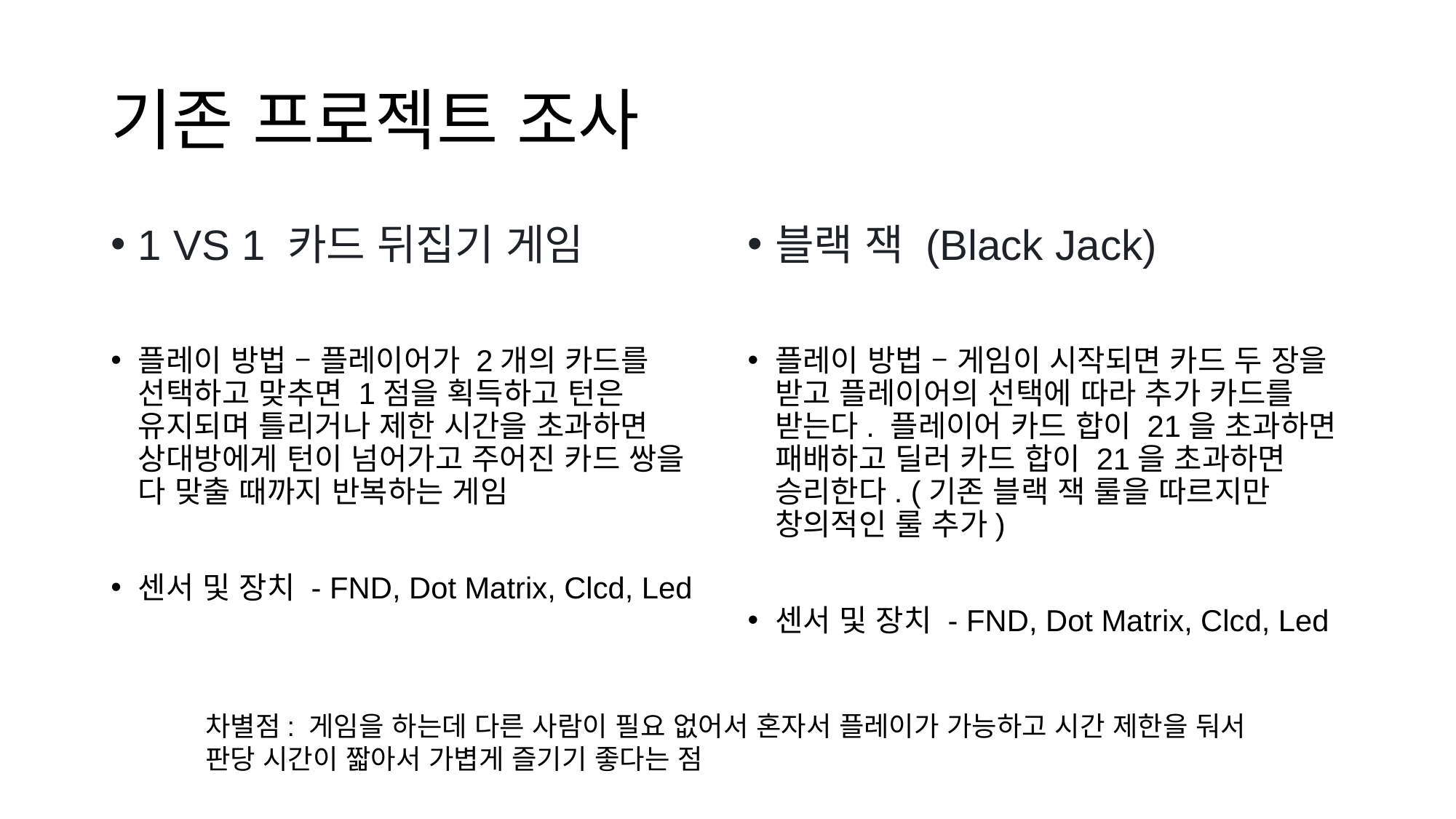

# 기존 프로젝트 조사
1 VS 1 카드 뒤집기 게임

플레이 방법 – 플레이어가 2개의 카드를 선택하고 맞추면 1점을 획득하고 턴은 유지되며 틀리거나 제한 시간을 초과하면 상대방에게 턴이 넘어가고 주어진 카드 쌍을 다 맞출 때까지 반복하는 게임

센서 및 장치 - FND, Dot Matrix, Clcd, Led
블랙 잭 (Black Jack)

플레이 방법 – 게임이 시작되면 카드 두 장을 받고 플레이어의 선택에 따라 추가 카드를 받는다. 플레이어 카드 합이 21을 초과하면 패배하고 딜러 카드 합이 21을 초과하면 승리한다. (기존 블랙 잭 룰을 따르지만 창의적인 룰 추가)

센서 및 장치 - FND, Dot Matrix, Clcd, Led
차별점: 게임을 하는데 다른 사람이 필요 없어서 혼자서 플레이가 가능하고 시간 제한을 둬서 판당 시간이 짧아서 가볍게 즐기기 좋다는 점